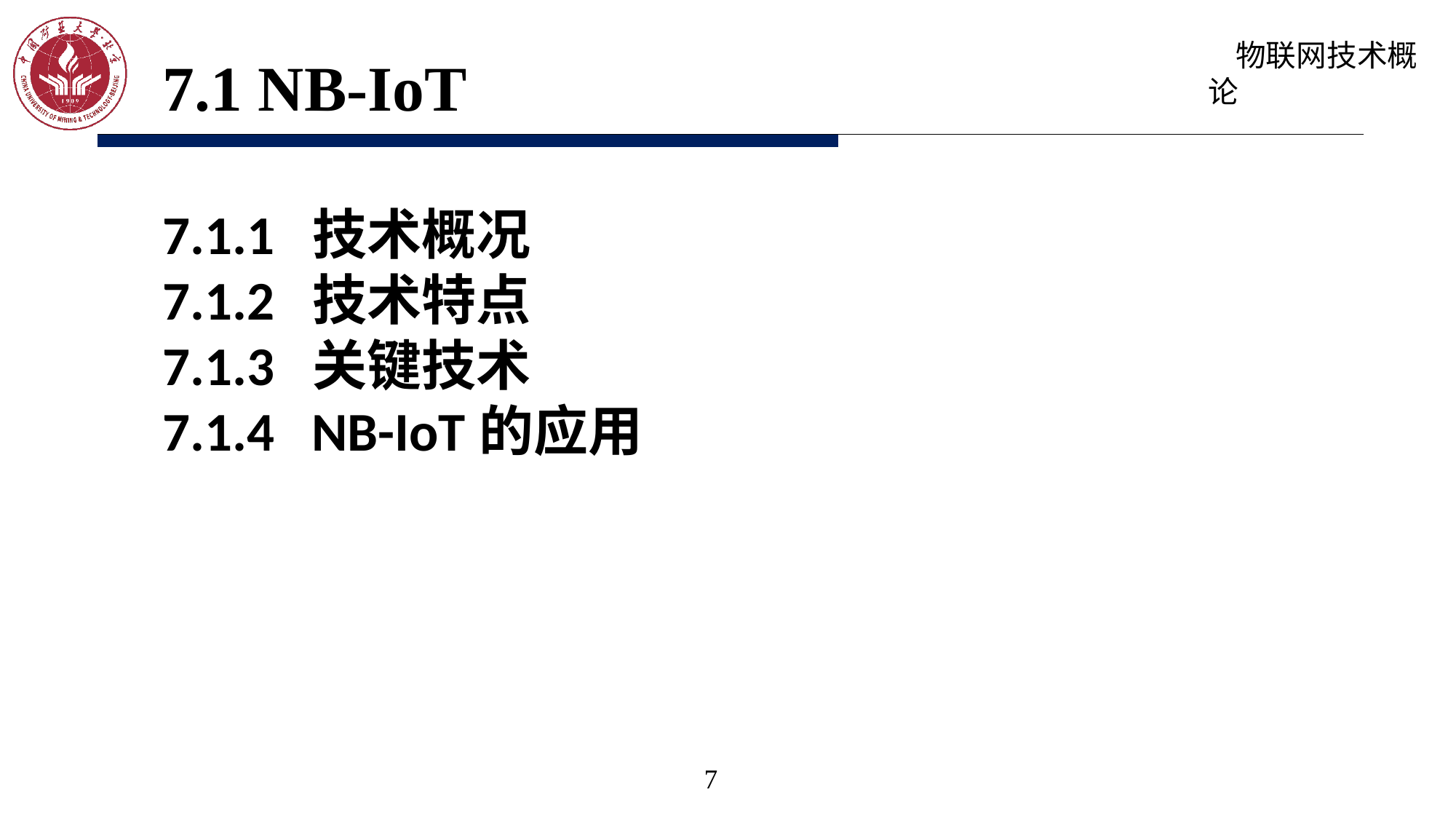

7.1 NB-IoT
7.1.1  技术概况
7.1.2  技术特点
7.1.3  关键技术
7.1.4   NB-IoT的应用
7